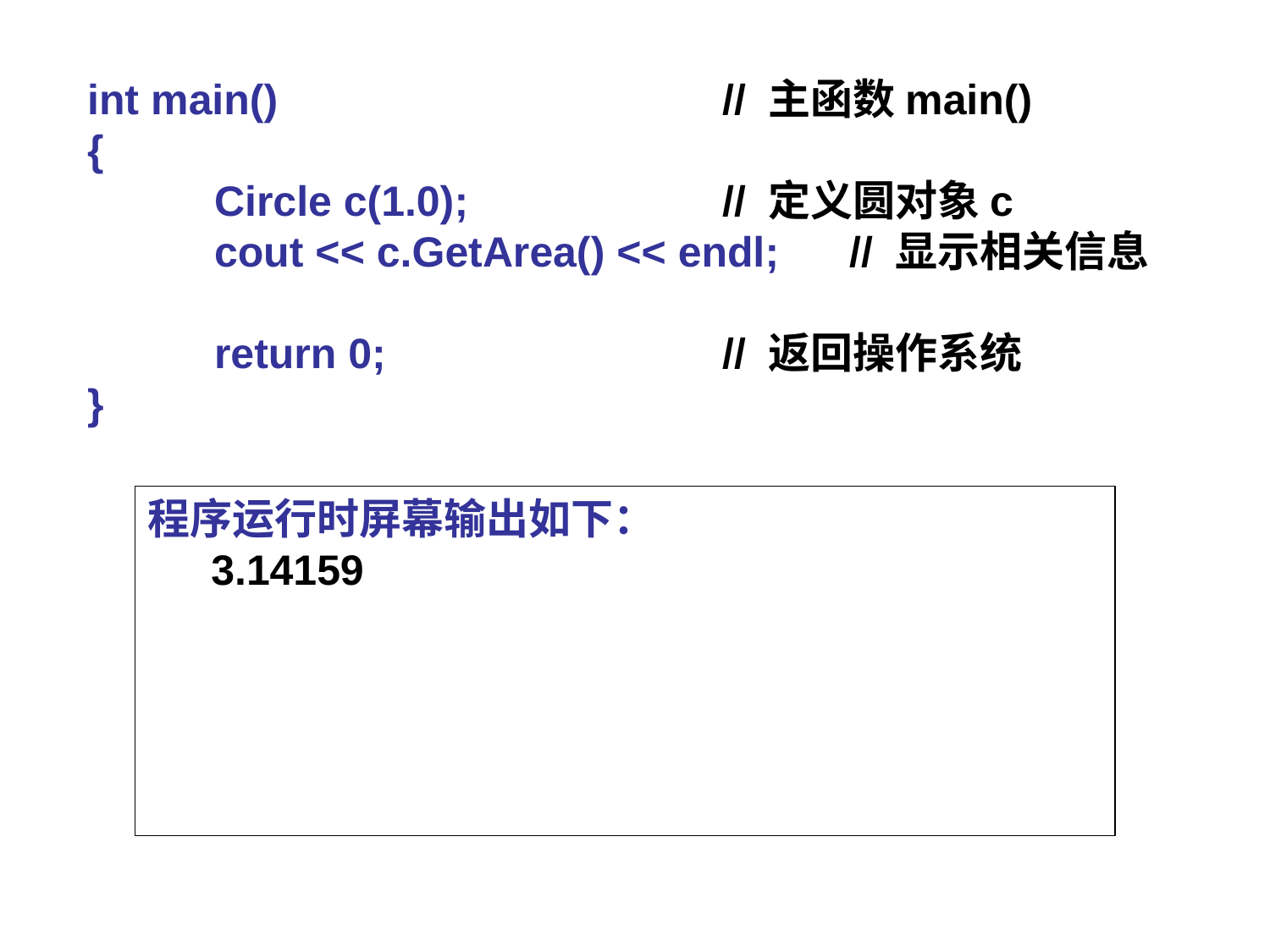

int main()				// 主函数main()
{
	Circle c(1.0);		// 定义圆对象c
	cout << c.GetArea() << endl;	// 显示相关信息

	return 0;                    	// 返回操作系统
}

程序运行时屏幕输出如下：
3.14159